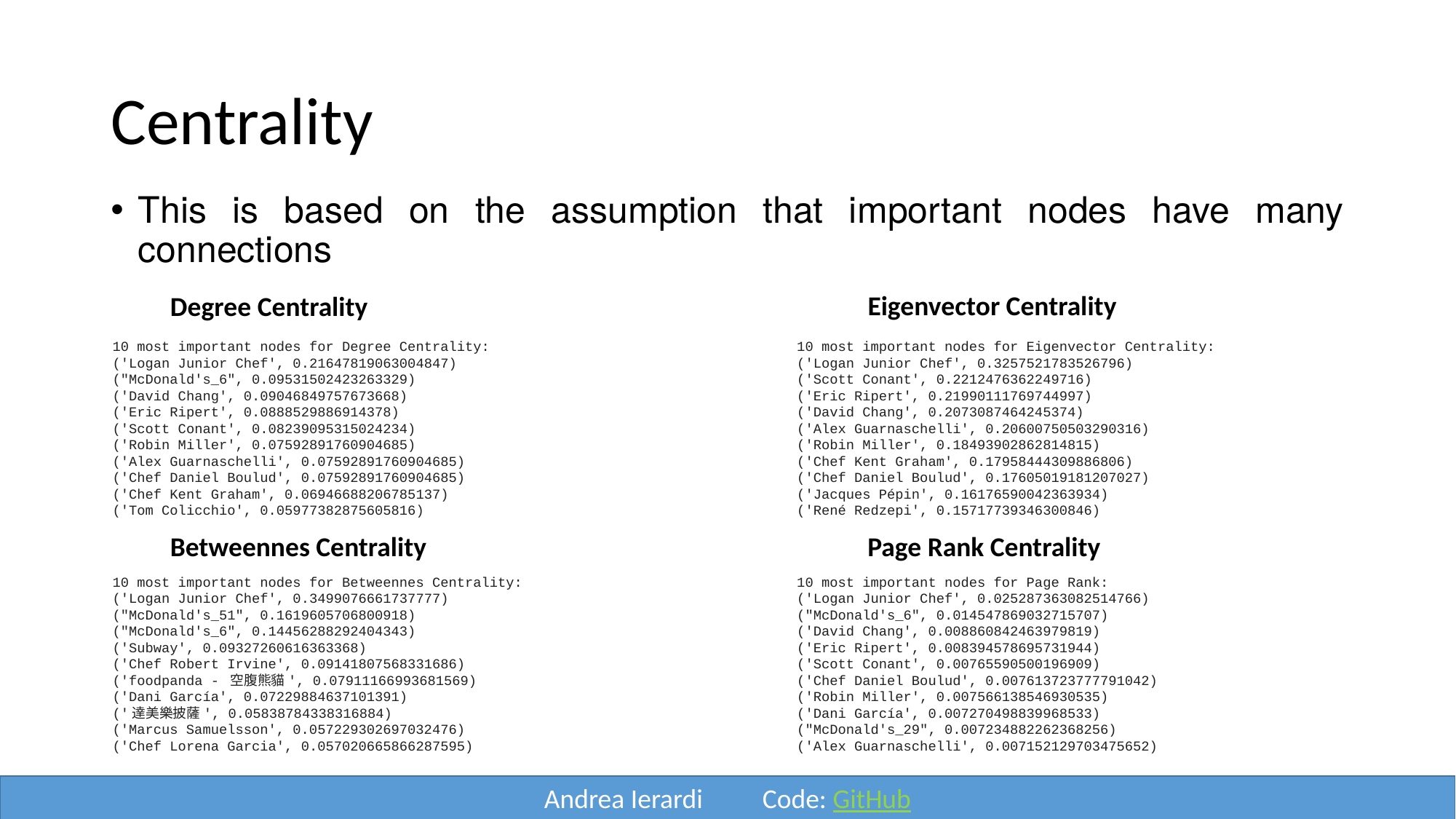

# Centrality
This is based on the assumption that important nodes have many connections

Eigenvector Centrality
Degree Centrality
10 most important nodes for Degree Centrality:
('Logan Junior Chef', 0.21647819063004847)
("McDonald's_6", 0.09531502423263329)
('David Chang', 0.09046849757673668)
('Eric Ripert', 0.0888529886914378)
('Scott Conant', 0.08239095315024234)
('Robin Miller', 0.07592891760904685)
('Alex Guarnaschelli', 0.07592891760904685)
('Chef Daniel Boulud', 0.07592891760904685)
('Chef Kent Graham', 0.06946688206785137)
('Tom Colicchio', 0.05977382875605816)
10 most important nodes for Eigenvector Centrality:
('Logan Junior Chef', 0.3257521783526796)
('Scott Conant', 0.2212476362249716)
('Eric Ripert', 0.21990111769744997)
('David Chang', 0.2073087464245374)
('Alex Guarnaschelli', 0.20600750503290316)
('Robin Miller', 0.18493902862814815)
('Chef Kent Graham', 0.17958444309886806)
('Chef Daniel Boulud', 0.17605019181207027)
('Jacques Pépin', 0.16176590042363934)
('René Redzepi', 0.15717739346300846)
Betweennes Centrality
Page Rank Centrality
10 most important nodes for Betweennes Centrality:
('Logan Junior Chef', 0.3499076661737777)
("McDonald's_51", 0.1619605706800918)
("McDonald's_6", 0.14456288292404343)
('Subway', 0.09327260616363368)
('Chef Robert Irvine', 0.09141807568331686)
('foodpanda - 空腹熊貓', 0.07911166993681569)
('Dani García', 0.07229884637101391)
('達美樂披薩', 0.05838784338316884)
('Marcus Samuelsson', 0.057229302697032476)
('Chef Lorena Garcia', 0.057020665866287595)
10 most important nodes for Page Rank:
('Logan Junior Chef', 0.025287363082514766)
("McDonald's_6", 0.014547869032715707)
('David Chang', 0.008860842463979819)
('Eric Ripert', 0.008394578695731944)
('Scott Conant', 0.00765590500196909)
('Chef Daniel Boulud', 0.007613723777791042)
('Robin Miller', 0.007566138546930535)
('Dani García', 0.007270498839968533)
("McDonald's_29", 0.007234882262368256)
('Alex Guarnaschelli', 0.007152129703475652)
Andrea Ierardi	Code: GitHub